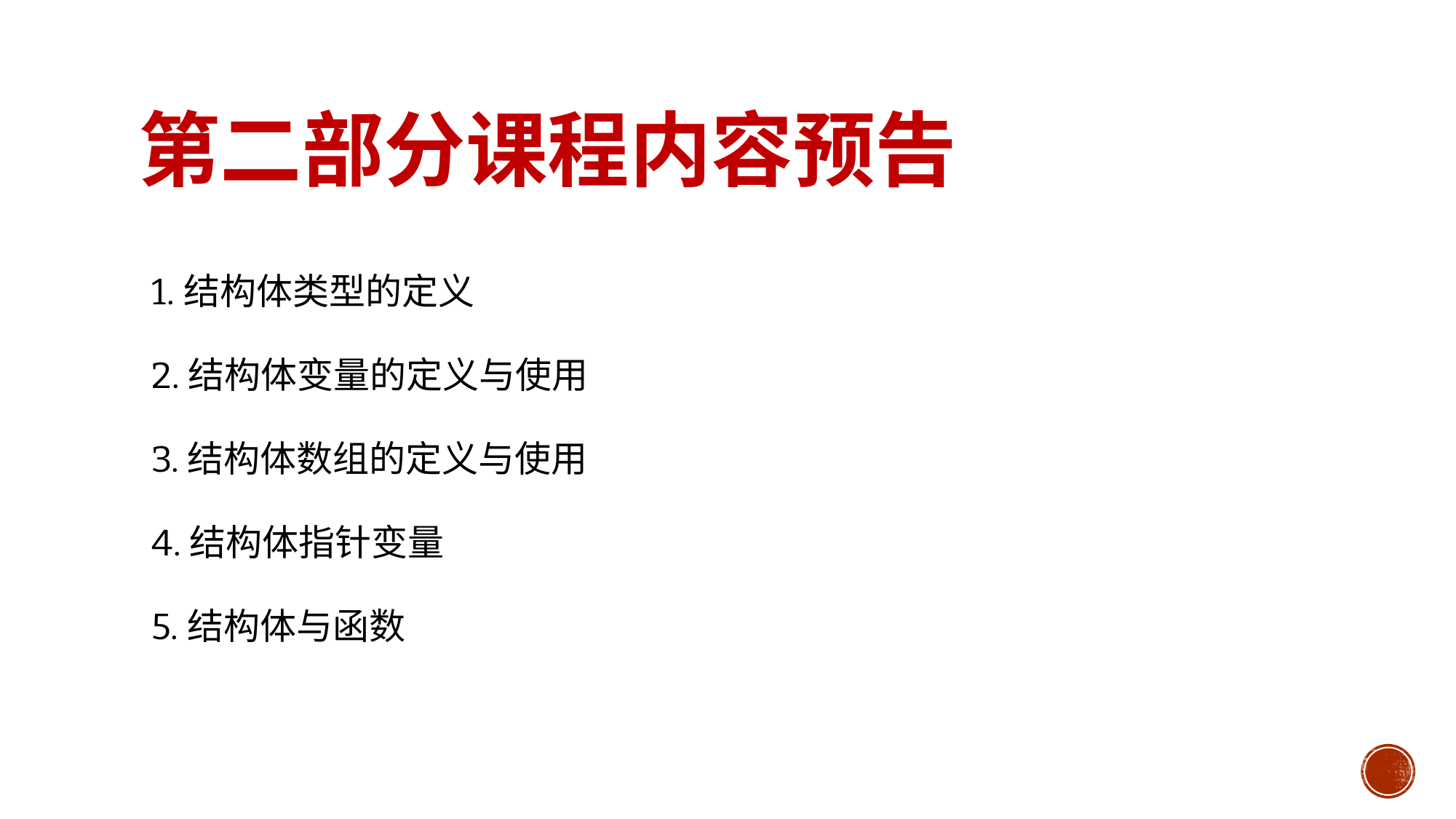

# 第二部分课程内容预告
1.结构体类型的定义
2.结构体变量的定义与使用
3.结构体数组的定义与使用
4.结构体指针变量
5.结构体与函数